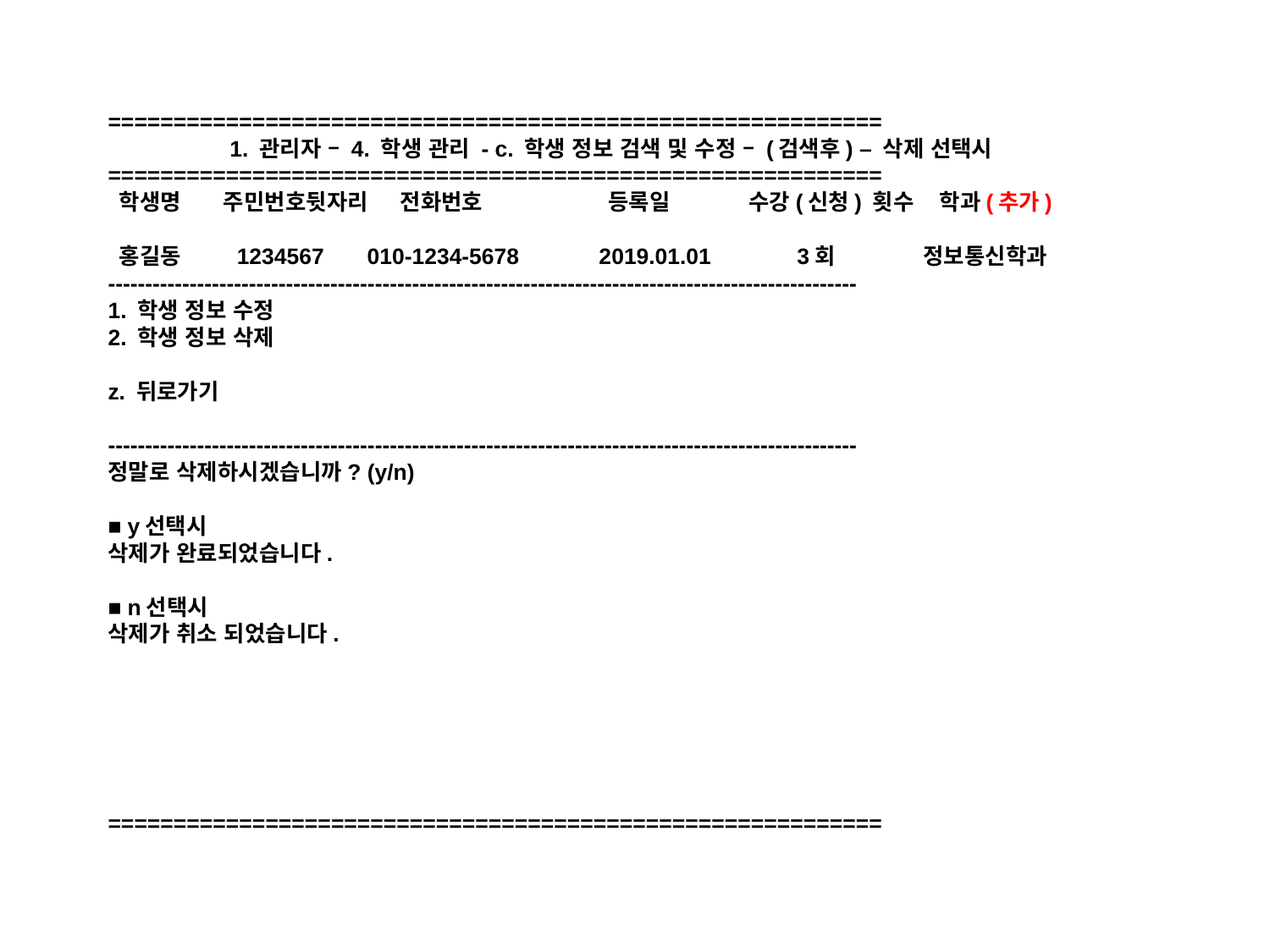

# =========================================================== 1. 관리자 – 4. 학생 관리 - c. 학생 정보 검색 및 수정 – (검색후) – 삭제 선택시 =========================================================== 학생명	주민번호뒷자리     전화번호    	      등록일	          수강(신청) 횟수    학과(추가) 홍길동        1234567       010-1234-5678             2019.01.01              3회	 정보통신학과 ----------------------------------------------------------------------------------------------------- 1. 학생 정보 수정 2. 학생 정보 삭제 z. 뒤로가기 ----------------------------------------------------------------------------------------------------- 정말로 삭제하시겠습니까? (y/n) ■ y선택시 삭제가 완료되었습니다. ■ n선택시 삭제가 취소 되었습니다. ===========================================================